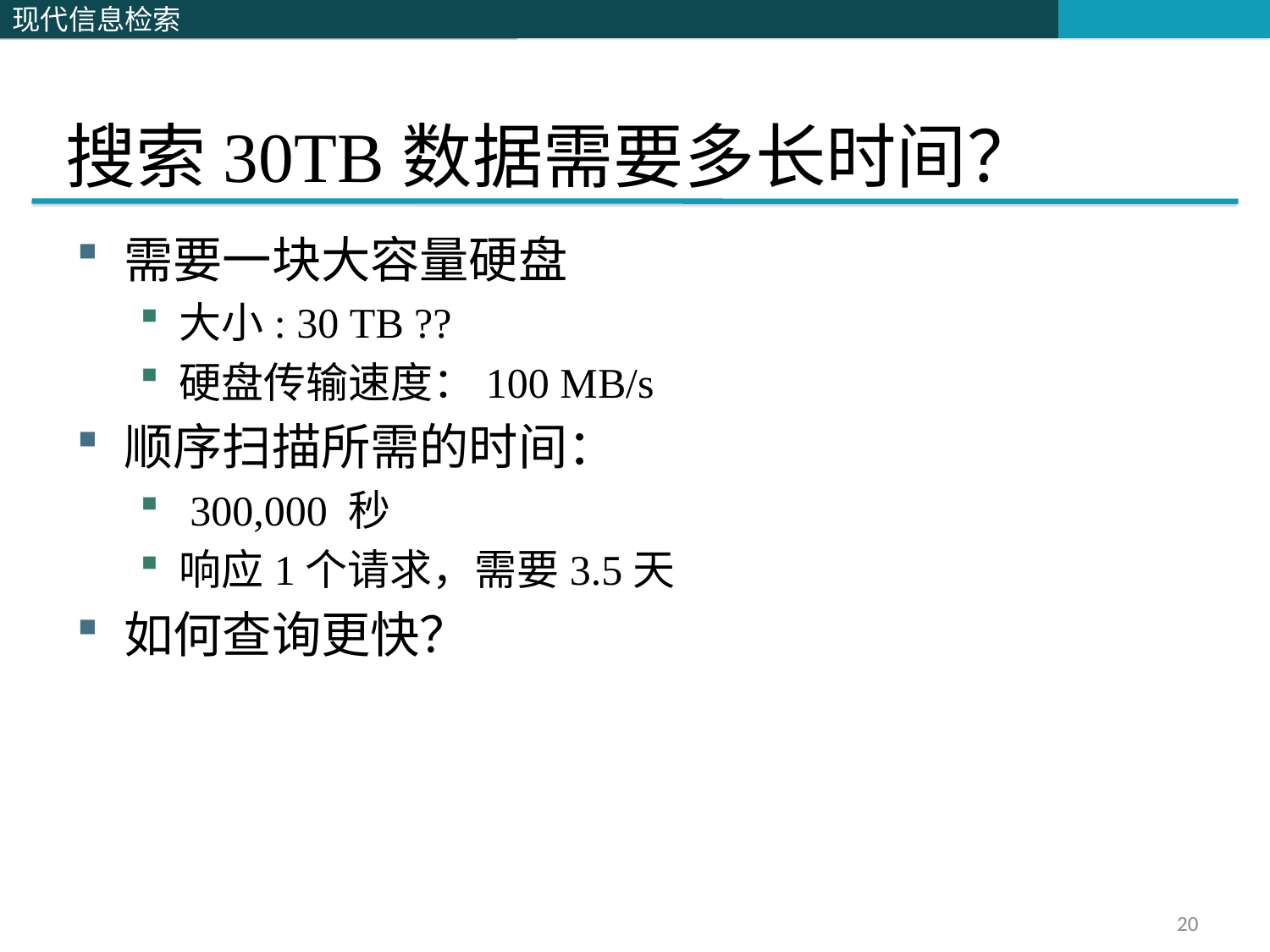

# 搜索30TB数据需要多长时间？
需要一块大容量硬盘
大小: 30 TB ??
硬盘传输速度：100 MB/s
顺序扫描所需的时间：
 300,000 秒
响应1个请求，需要3.5天
如何查询更快？
20